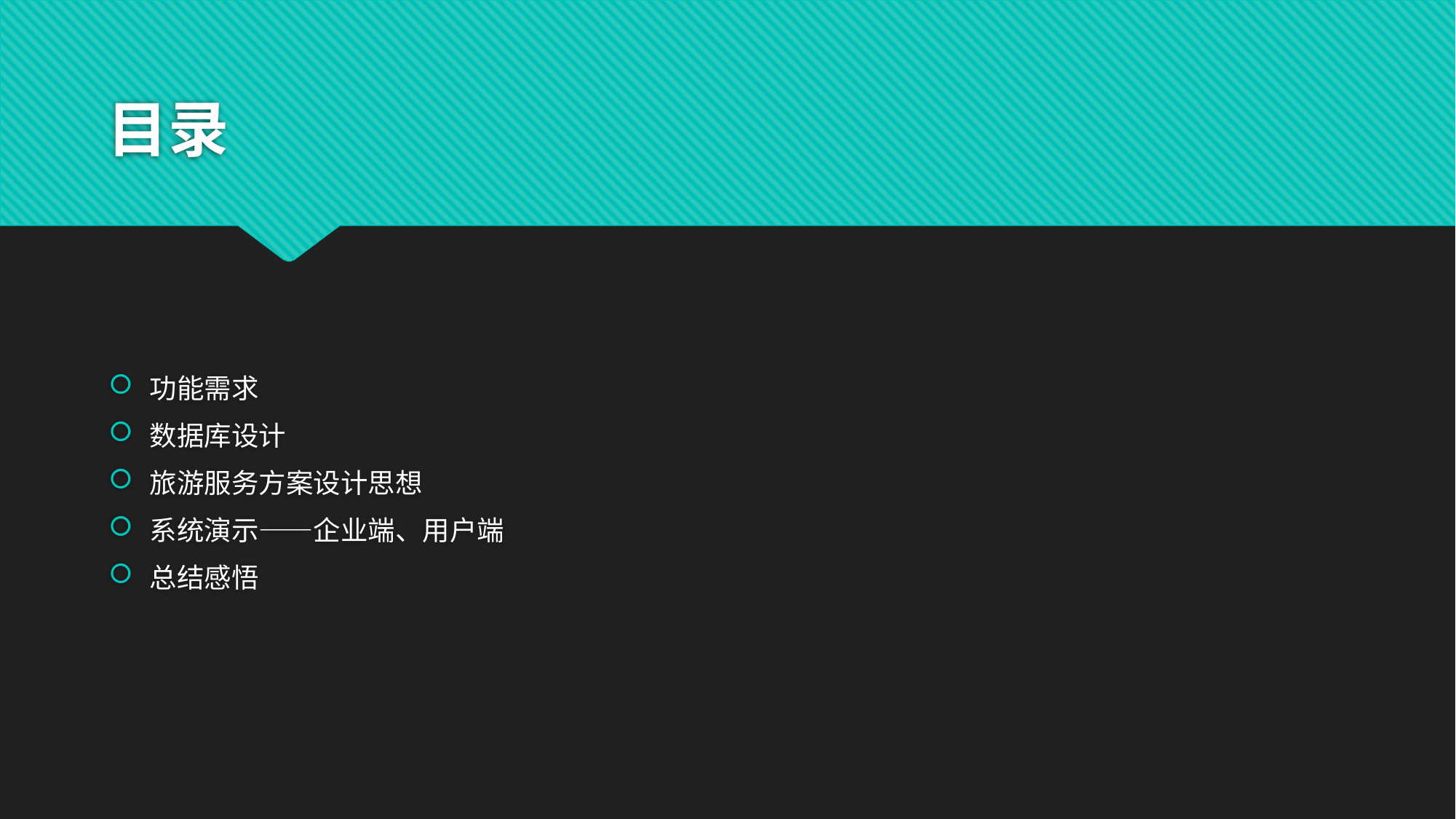

# 目录
功能需求
数据库设计
旅游服务方案设计思想
系统演示——企业端、用户端
总结感悟